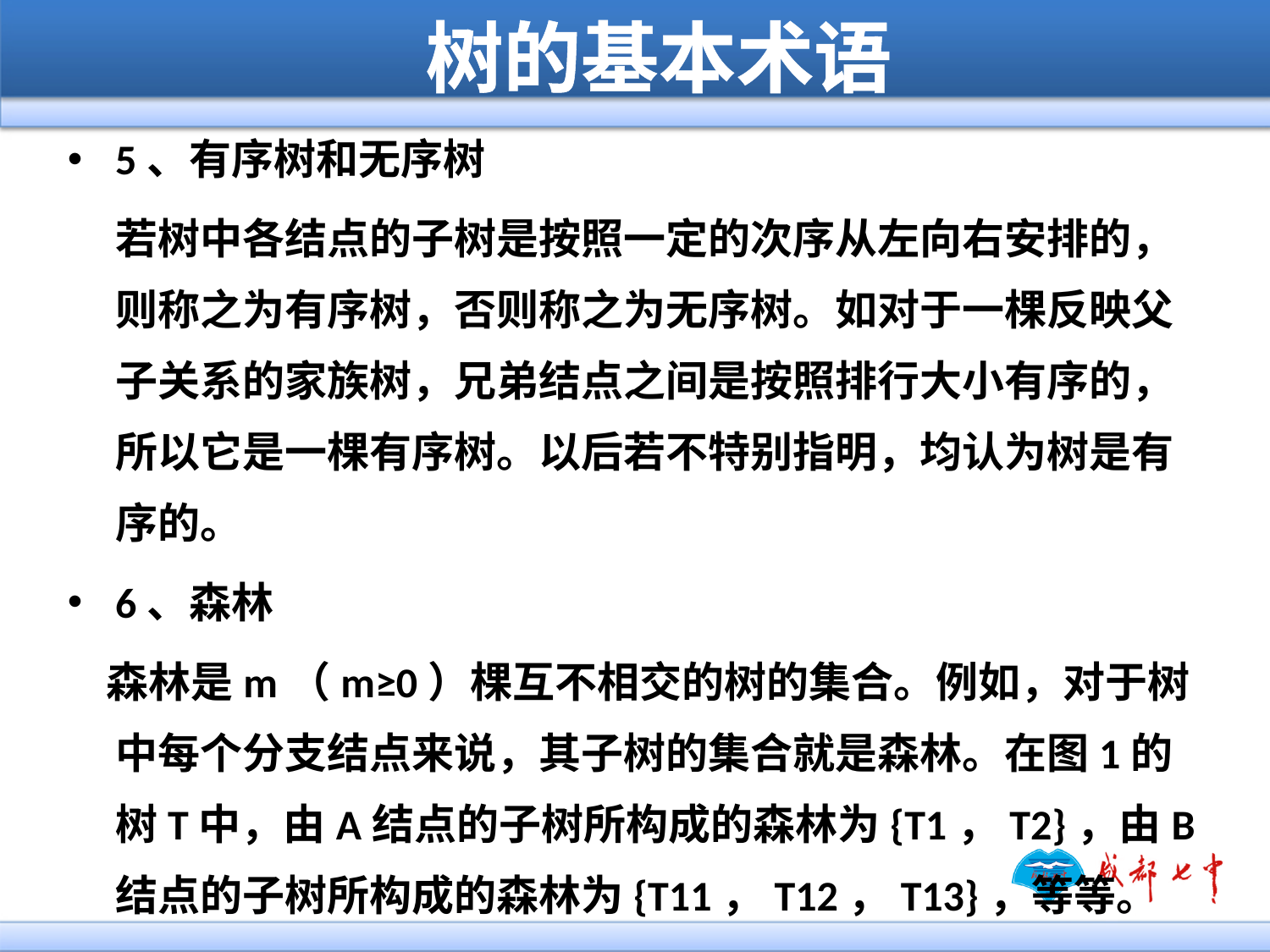

# 树的基本术语
5、有序树和无序树
    若树中各结点的子树是按照一定的次序从左向右安排的，则称之为有序树，否则称之为无序树。如对于一棵反映父子关系的家族树，兄弟结点之间是按照排行大小有序的，所以它是一棵有序树。以后若不特别指明，均认为树是有序的。
6、森林
   森林是m（m≥0）棵互不相交的树的集合。例如，对于树中每个分支结点来说，其子树的集合就是森林。在图1的树T中，由A结点的子树所构成的森林为{T1，T2}，由B结点的子树所构成的森林为{T11，T12，T13}，等等。